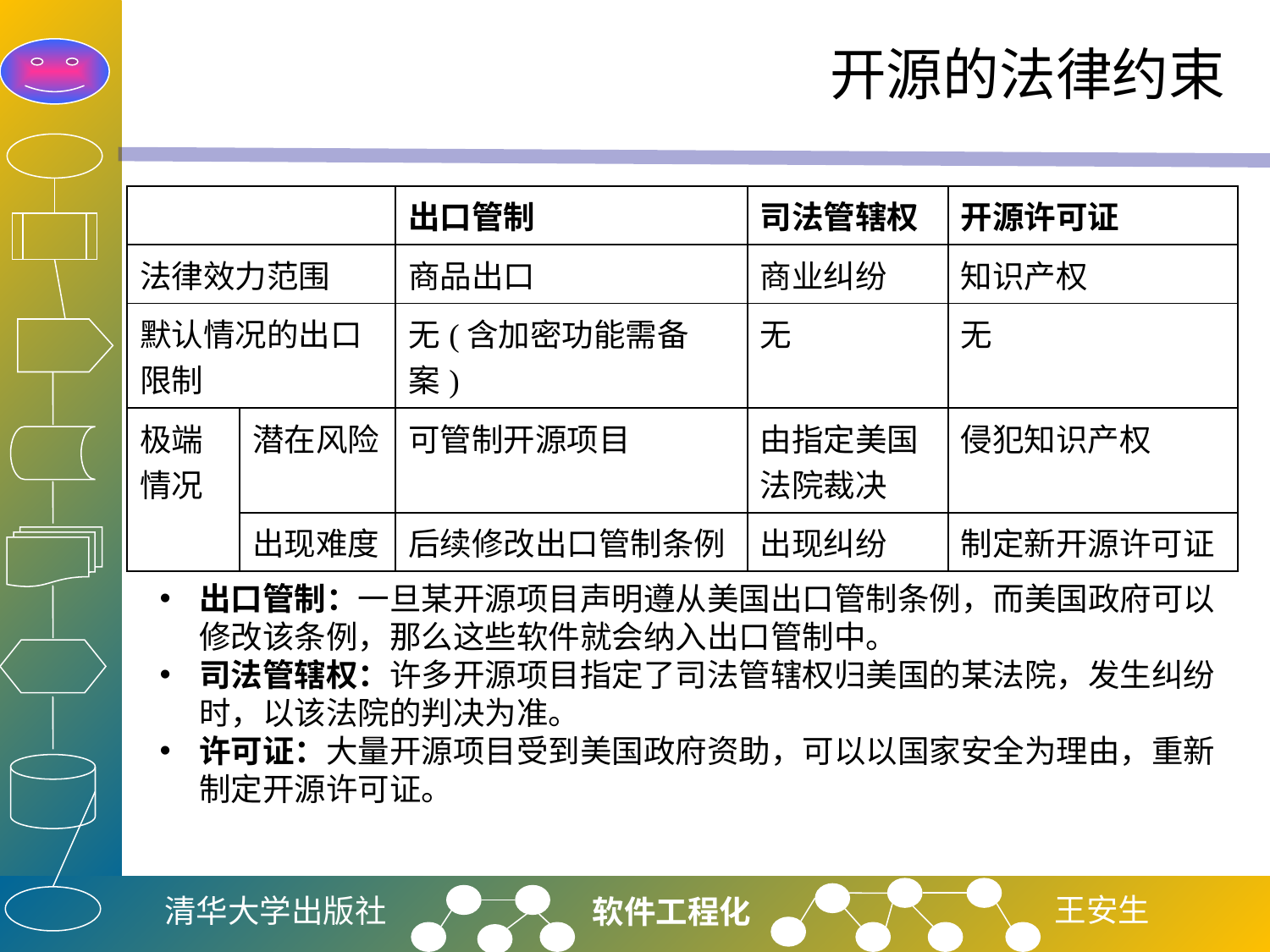

# 开源的法律约束
|  |  | 出口管制 | 司法管辖权 | 开源许可证 |
| --- | --- | --- | --- | --- |
| 法律效力范围 |  | 商品出口 | 商业纠纷 | 知识产权 |
| 默认情况的出口限制 |  | 无(含加密功能需备案) | 无 | 无 |
| 极端情况 | 潜在风险 | 可管制开源项目 | 由指定美国法院裁决 | 侵犯知识产权 |
|  | 出现难度 | 后续修改出口管制条例 | 出现纠纷 | 制定新开源许可证 |
出口管制：一旦某开源项目声明遵从美国出口管制条例，而美国政府可以修改该条例，那么这些软件就会纳入出口管制中。
司法管辖权：许多开源项目指定了司法管辖权归美国的某法院，发生纠纷时，以该法院的判决为准。
许可证：大量开源项目受到美国政府资助，可以以国家安全为理由，重新制定开源许可证。